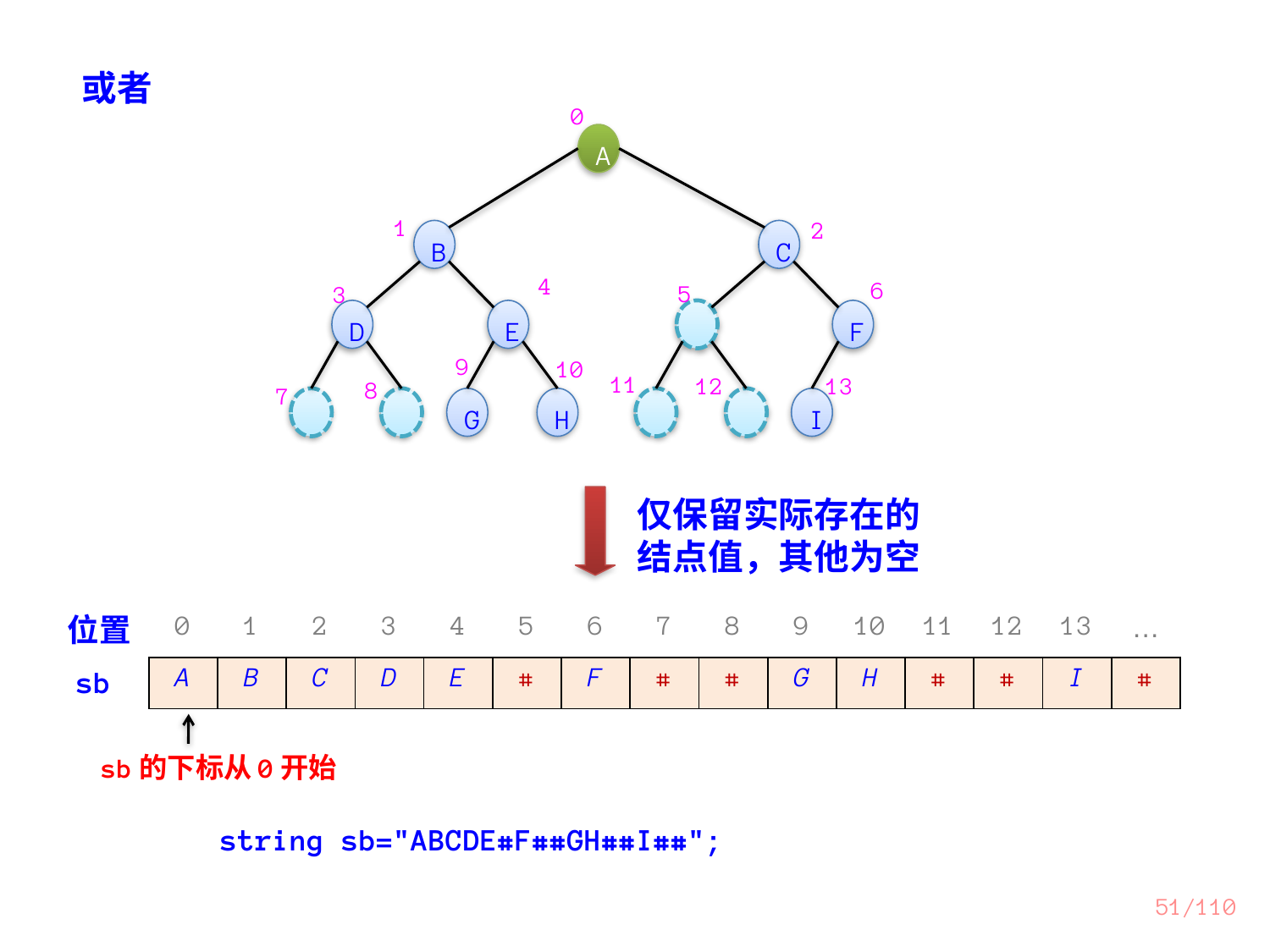

或者
0
A
1
B
C
2
4
6
5
3
D
E

F
9
10
11
13
12
8
7

G
H

I
仅保留实际存在的结点值，其他为空

| 0 | 1 | 2 | 3 | 4 | 5 | 6 | 7 | 8 | 9 | 10 | 11 | 12 | 13 | … |
| --- | --- | --- | --- | --- | --- | --- | --- | --- | --- | --- | --- | --- | --- | --- |
| A | B | C | D | E | # | F | # | # | G | H | # | # | I | # |
位置
sb
sb的下标从0开始
string sb="ABCDE#F##GH##I##";
51/110